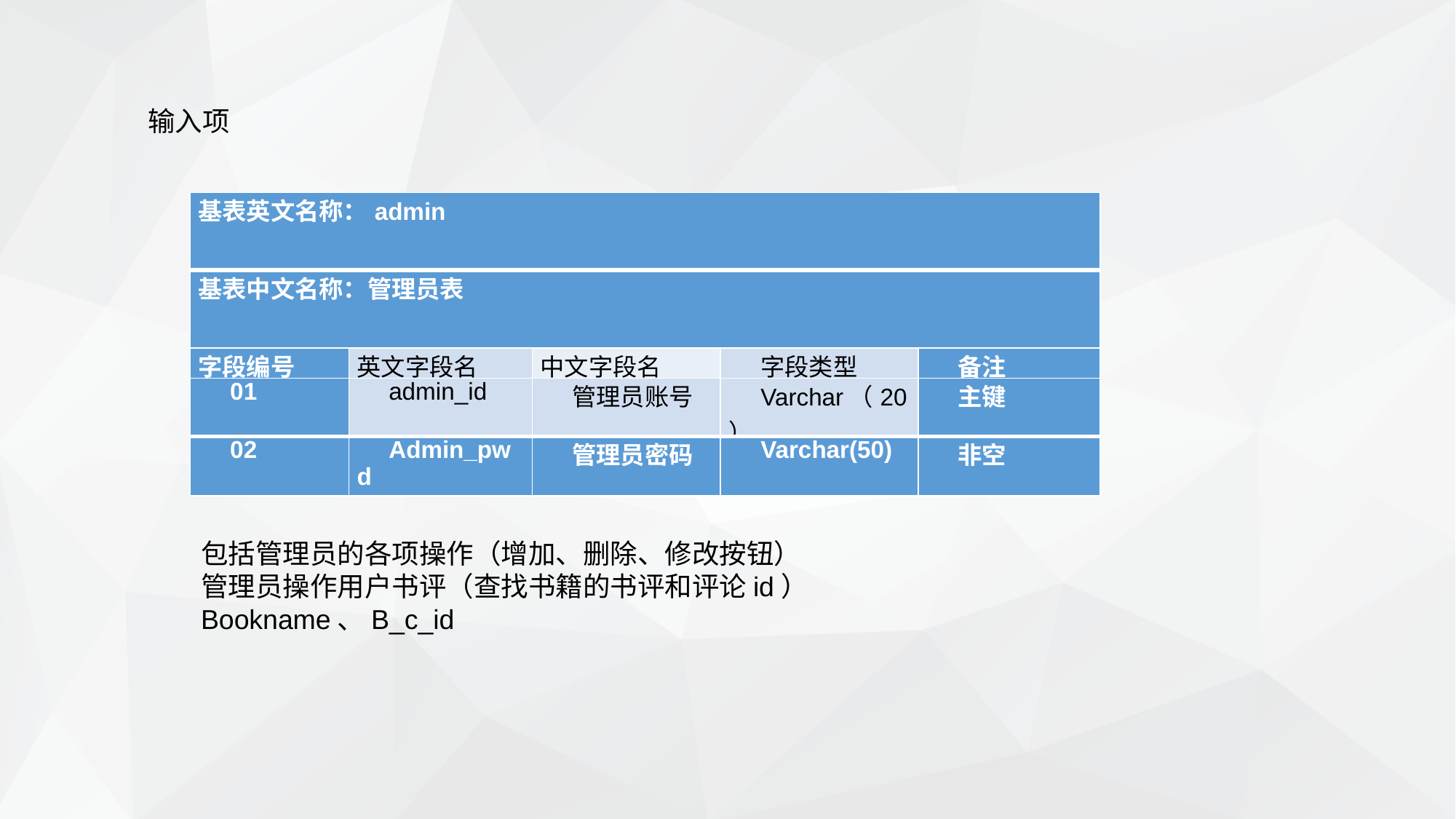

输入项
| 基表英文名称：admin |  |  |  |  |
| --- | --- | --- | --- | --- |
| 基表中文名称：管理员表 |  |  |  |  |
| 字段编号 | 英文字段名 | 中文字段名 | 字段类型 | 备注 |
| 01 | admin\_id | 管理员账号 | Varchar（20） | 主键 |
| 02 | Admin\_pwd | 管理员密码 | Varchar(50) | 非空 |
包括管理员的各项操作（增加、删除、修改按钮）
管理员操作用户书评（查找书籍的书评和评论id）
Bookname、B_c_id